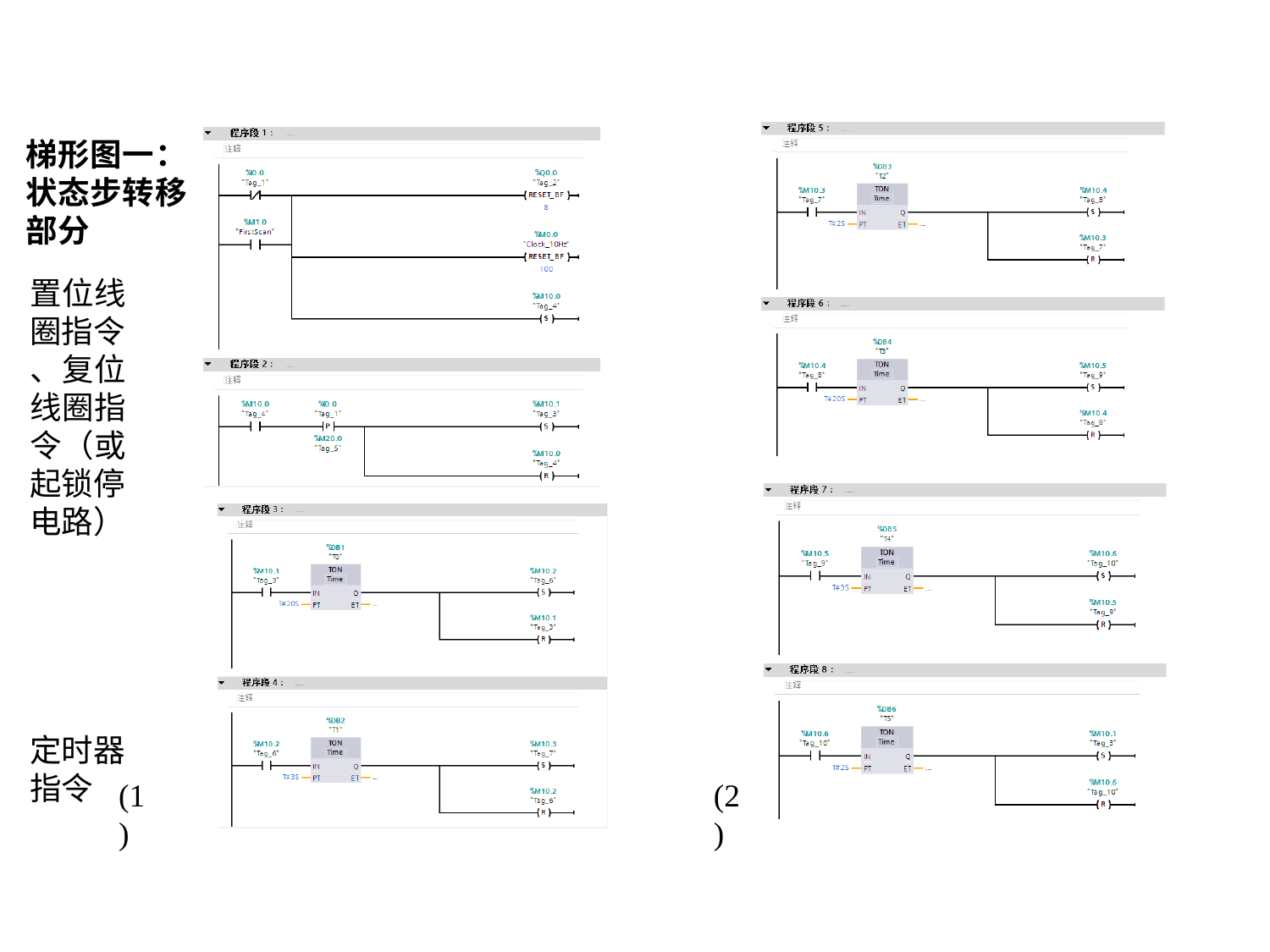

梯形图一： 状态步转移 部分
置位线 圈指令
、复位 线圈指 令（或 起锁停
电路）

定时器
指令
(1
)
(2
)